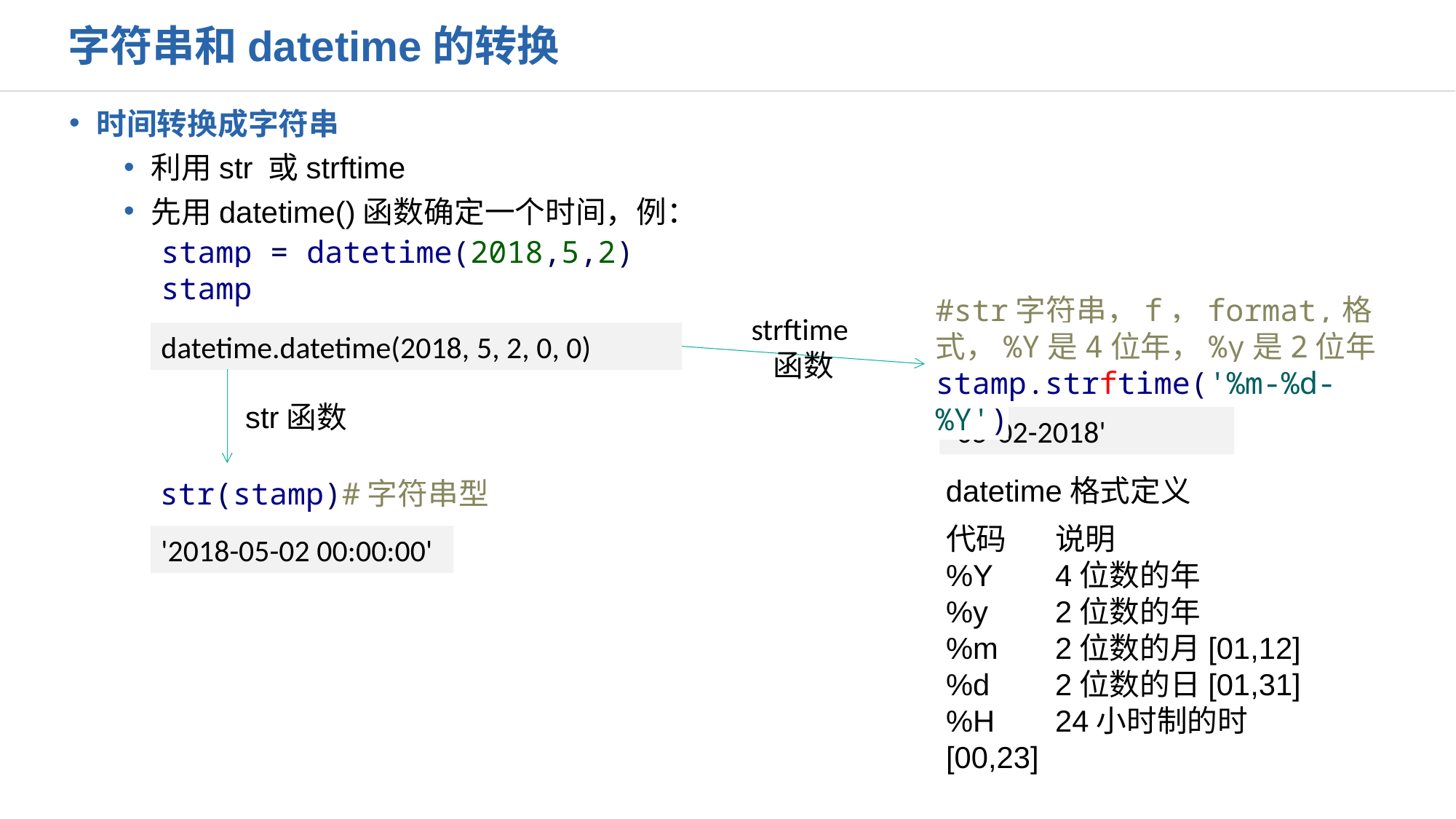

字符串和datetime的转换
时间转换成字符串
利用str 或strftime
先用datetime()函数确定一个时间，例：

stamp = datetime(2018,5,2)
stamp
#str字符串，f，format,格式，%Y是4位年，%y是2位年
stamp.strftime('%m-%d-%Y')
strftime函数
datetime.datetime(2018, 5, 2, 0, 0)
str函数
'05-02-2018'
datetime格式定义
str(stamp)#字符串型
代码	说明
%Y	4位数的年
%y	2位数的年
%m	2位数的月[01,12]
%d	2位数的日[01,31]
%H	24小时制的时[00,23]
'2018-05-02 00:00:00'